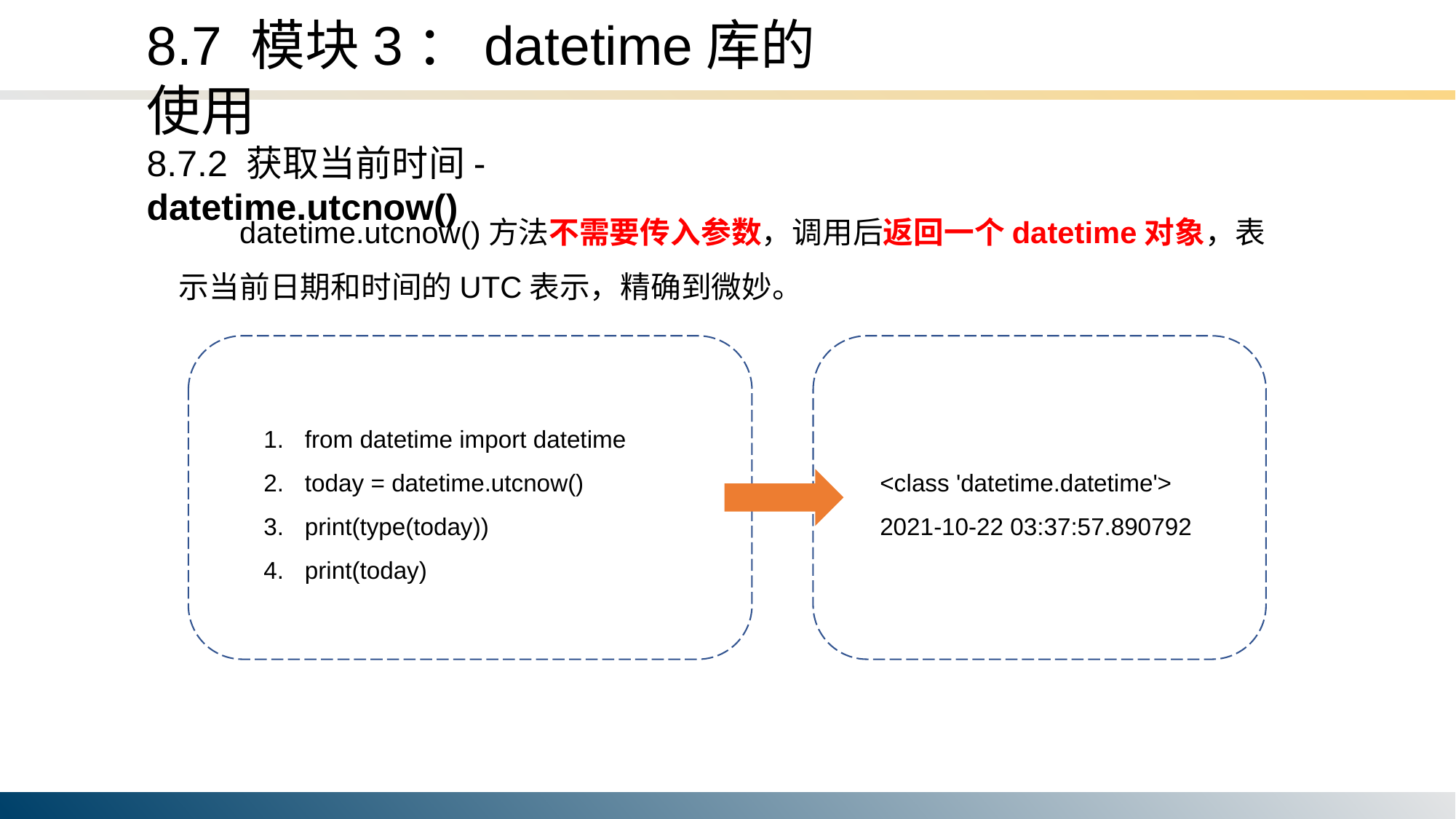

8.7 模块3：datetime库的使用
8.7.2 获取当前时间-datetime.utcnow()
datetime.utcnow()方法不需要传入参数，调用后返回一个datetime对象，表示当前日期和时间的UTC表示，精确到微妙。

from datetime import datetime
today = datetime.utcnow()
print(type(today))
print(today)
<class 'datetime.datetime'>
2021-10-22 03:37:57.890792